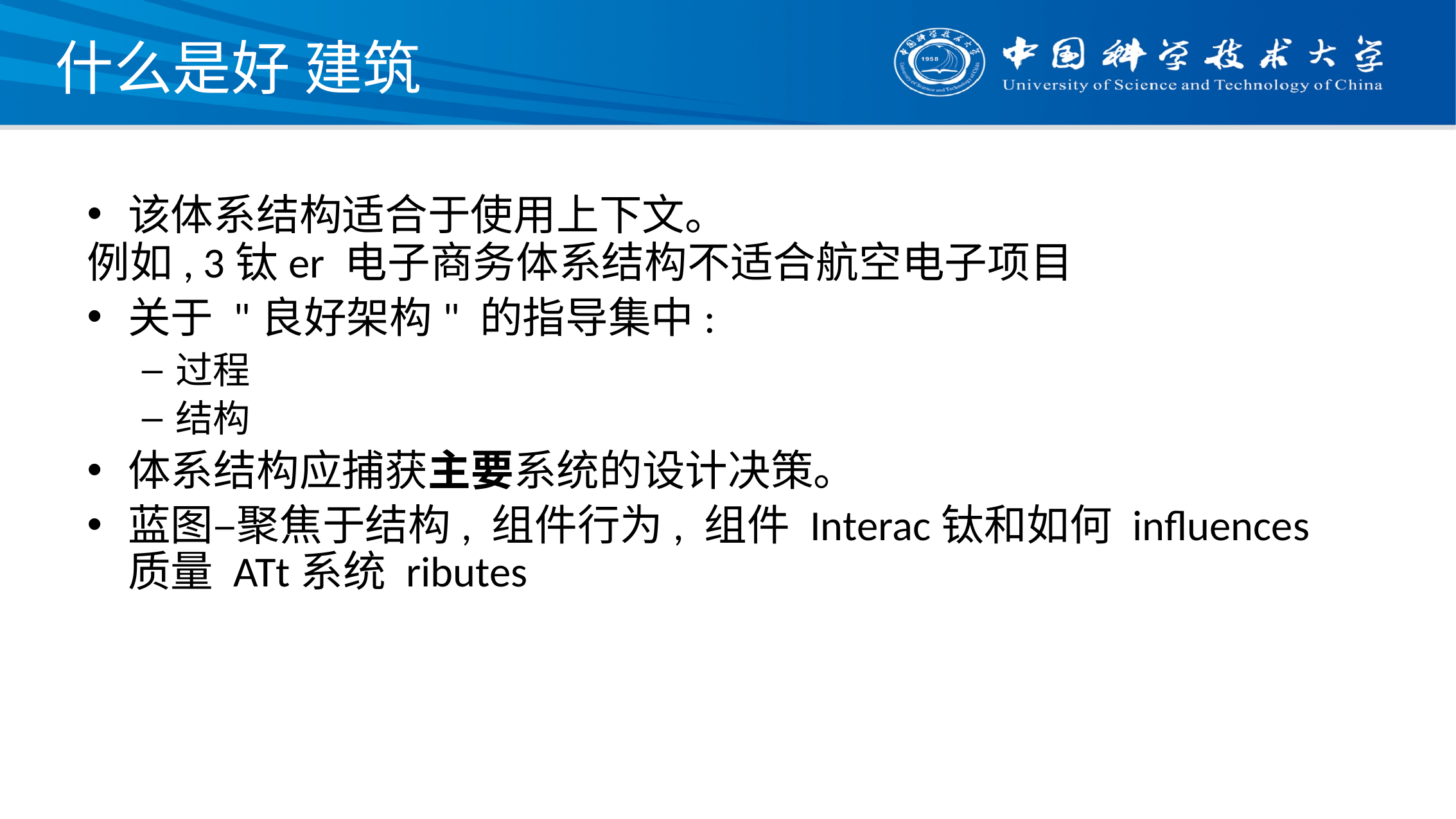

# 什么是好 建筑
该体系结构适合于使用上下文。
例如, 3钛er 电子商务体系结构不适合航空电子项目
关于 "良好架构" 的指导集中:
过程
结构
体系结构应捕获主要系统的设计决策。
蓝图–聚焦于结构, 组件行为, 组件 Interac钛和如何 inﬂuences 质量 ATt系统 ributes